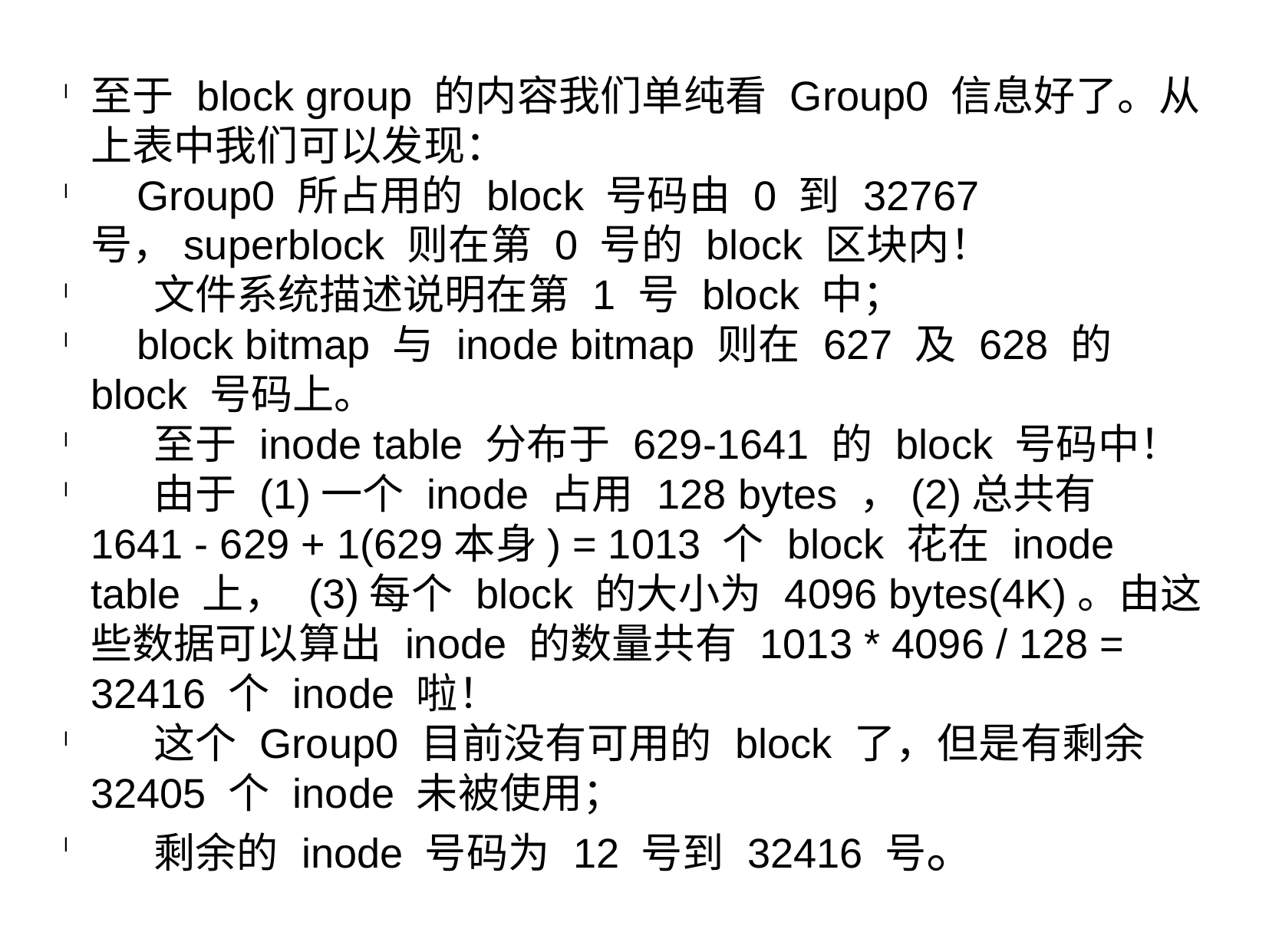

至于 block group 的内容我们单纯看 Group0 信息好了。从上表中我们可以发现：
    Group0 所占用的 block 号码由 0 到 32767 号，superblock 则在第 0 号的 block 区块内！
    文件系统描述说明在第 1 号 block 中；
    block bitmap 与 inode bitmap 则在 627 及 628 的 block 号码上。
    至于 inode table 分布于 629-1641 的 block 号码中！
    由于 (1)一个 inode 占用 128 bytes ，(2)总共有 1641 - 629 + 1(629本身) = 1013 个 block 花在 inode table 上， (3)每个 block 的大小为 4096 bytes(4K)。由这些数据可以算出 inode 的数量共有 1013 * 4096 / 128 = 32416 个 inode 啦！
    这个 Group0 目前没有可用的 block 了，但是有剩余 32405 个 inode 未被使用；
    剩余的 inode 号码为 12 号到 32416 号。